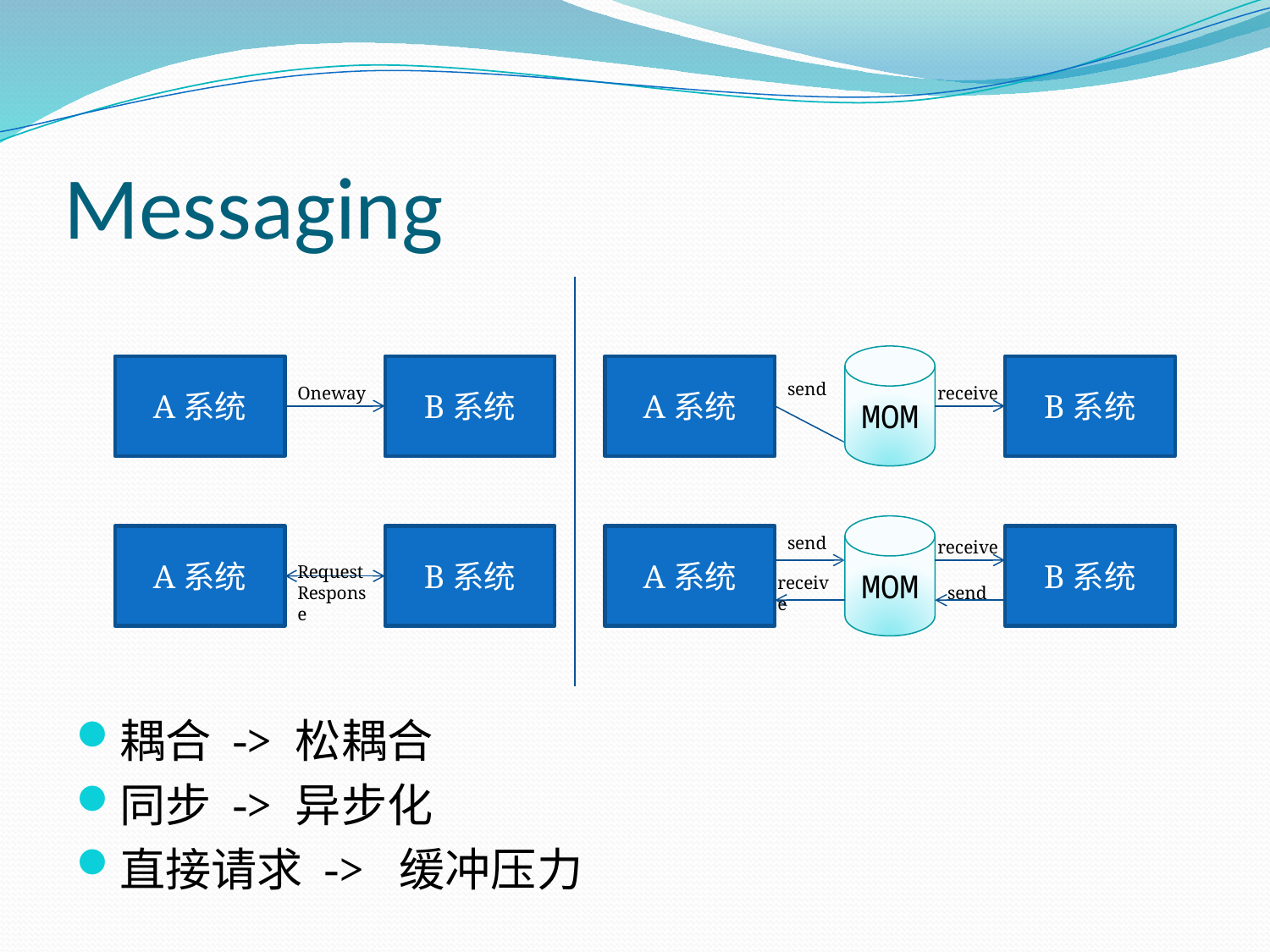

# Messaging
MOM
A系统
B系统
A系统
B系统
send
Oneway
receive
MOM
A系统
B系统
A系统
send
B系统
receive
Request
Response
receive
send
耦合 -> 松耦合
同步 -> 异步化
直接请求 ->  缓冲压力